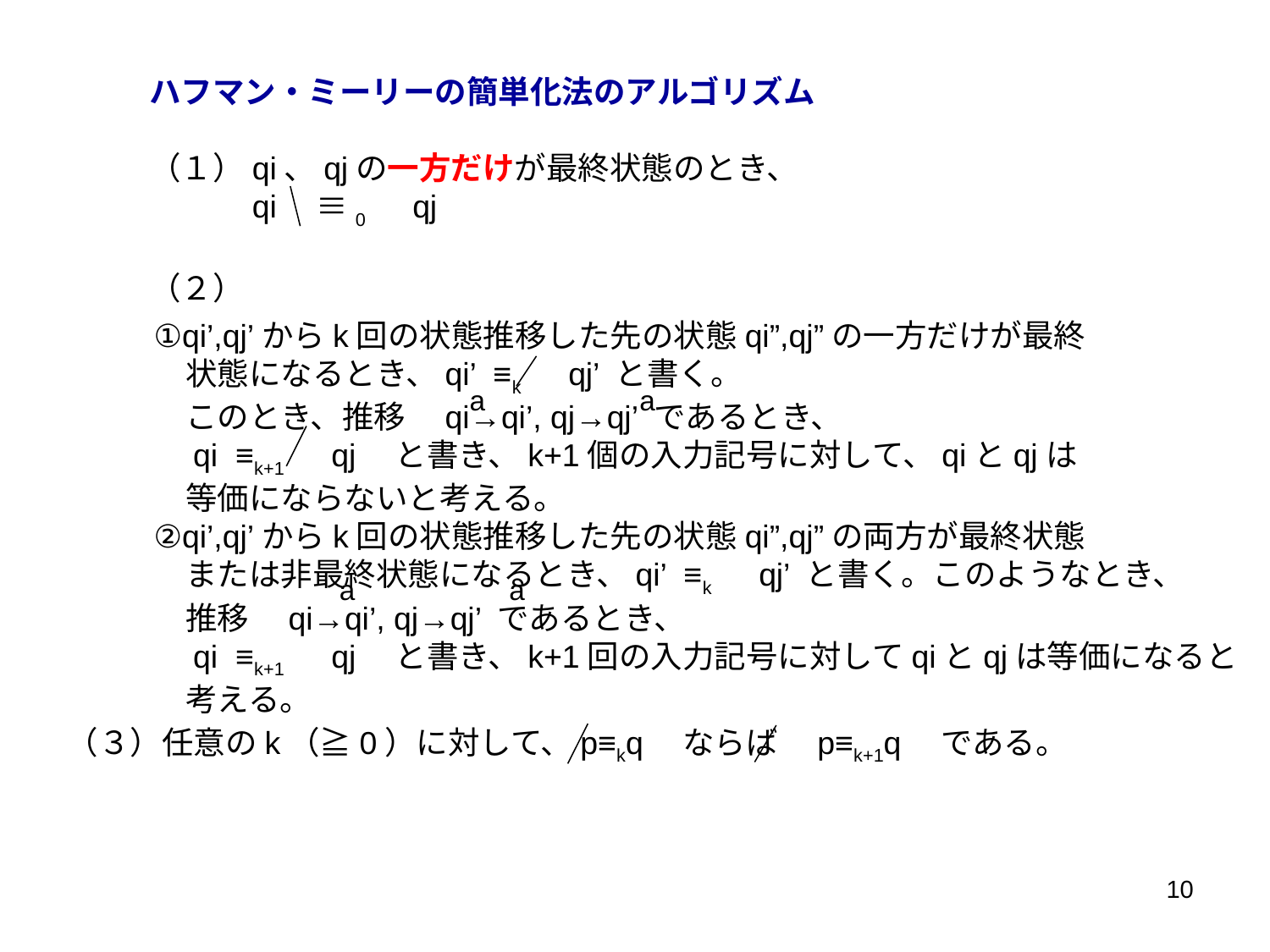

ハフマン・ミーリーの簡単化法のアルゴリズム

（１）qi、qjの一方だけが最終状態のとき、
　　　qi　≡0　qj

（２）

①qi’,qj’からk回の状態推移した先の状態qi”,qj”の一方だけが最終
　状態になるとき、qi’  ≡k　qj’ と書く。
　このとき、推移　qi→qi’, qj→qj’ であるとき、
　qi  ≡k+1　qj　と書き、k+1個の入力記号に対して、qiとqjは
　等価にならないと考える。
②qi’,qj’からk回の状態推移した先の状態qi”,qj”の両方が最終状態
　または非最終状態になるとき、qi’  ≡k　qj’ と書く。このようなとき、
　推移　qi→qi’, qj→qj’ であるとき、
　qi  ≡k+1　qj　と書き、k+1回の入力記号に対してqiとqjは等価になると
　考える。

a　　　　　a

a　　　　　a
（３）任意のk（≧0）に対して、p≡kq　ならば　p≡k+1q　である。

10